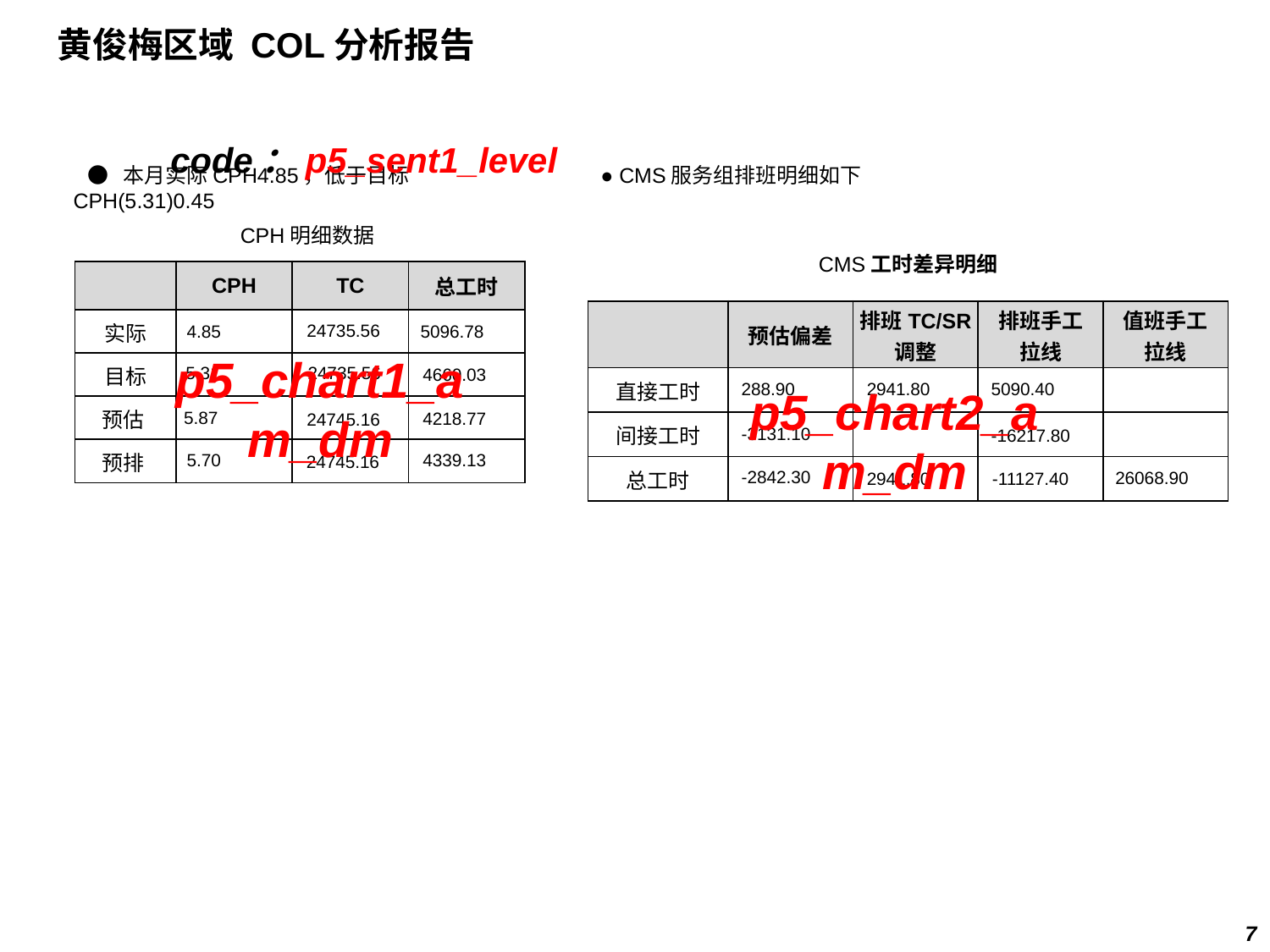

黄俊梅区域 COL分析报告
code：p5_sent1_level
   ●  本月实际CPH4.85，低于目标CPH(5.31)0.45
● CMS服务组排班明细如下
CPH明细数据
CMS工时差异明细
|  | CPH | TC | 总工时 |
| --- | --- | --- | --- |
| 实际 |  |  |  |
| 目标 |  |  |  |
| 预估 |  |  |  |
| 预排 |  |  |  |
|  | 预估偏差 | 排班TC/SR 调整 | 排班手工 拉线 | 值班手工 拉线 |
| --- | --- | --- | --- | --- |
| 直接工时 |  |  |  |  |
| 间接工时 |  |  |  |  |
| 总工时 |  |  |  |  |
24735.56
4.85
5096.78
p5_chart1_am_dm
5.31
24735.56
4660.03

288.90
5090.40
2941.80
p5_chart2_am_dm
5.87
4218.77
24745.16
-3131.10

-16217.80

5.70
4339.13
24745.16
-2842.30
26068.90
-11127.40
2941.80